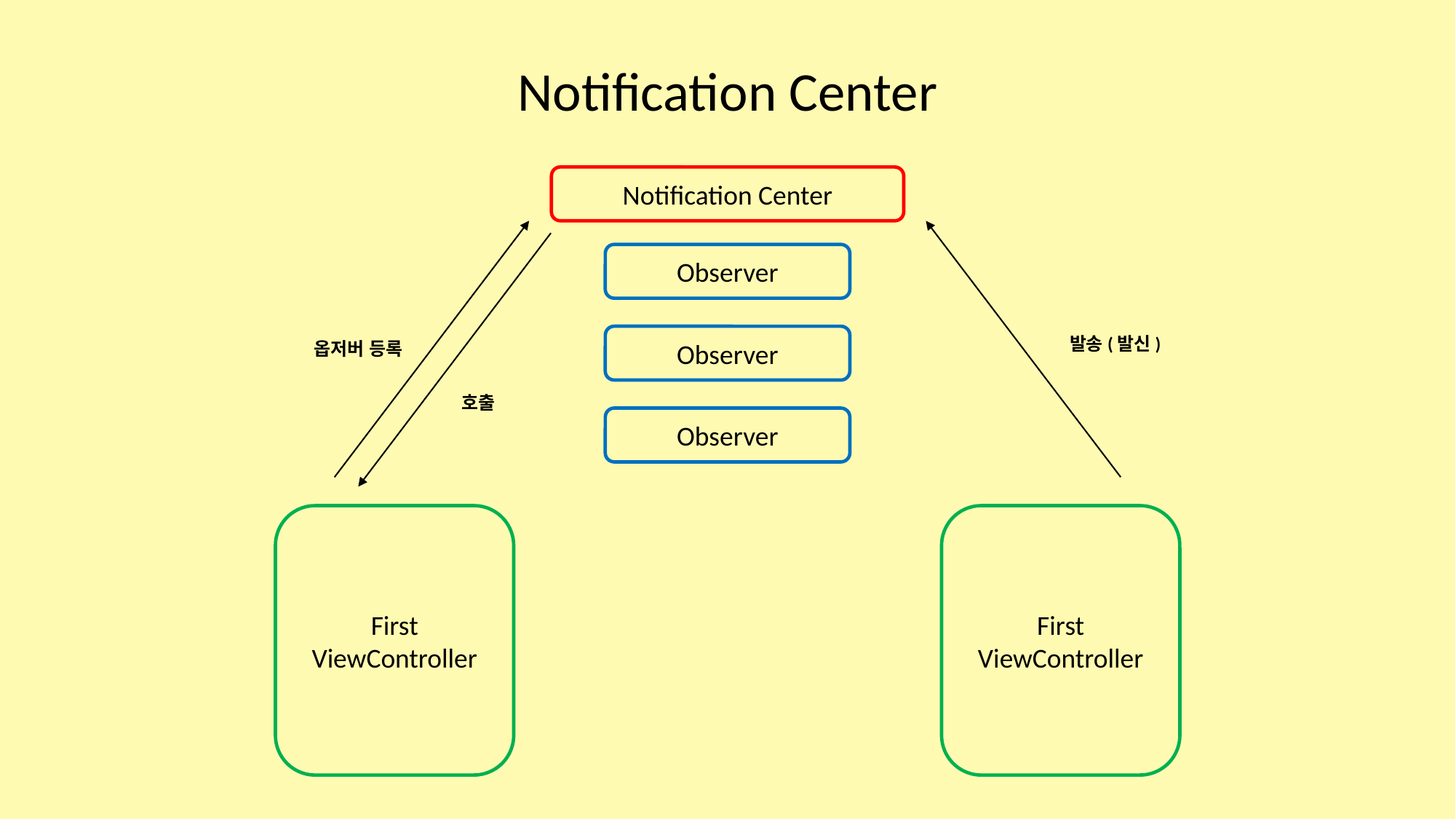

Notification Center
Notification Center
Observer
Observer
발송(발신)
옵저버 등록
호출
Observer
First
ViewController
First
ViewController